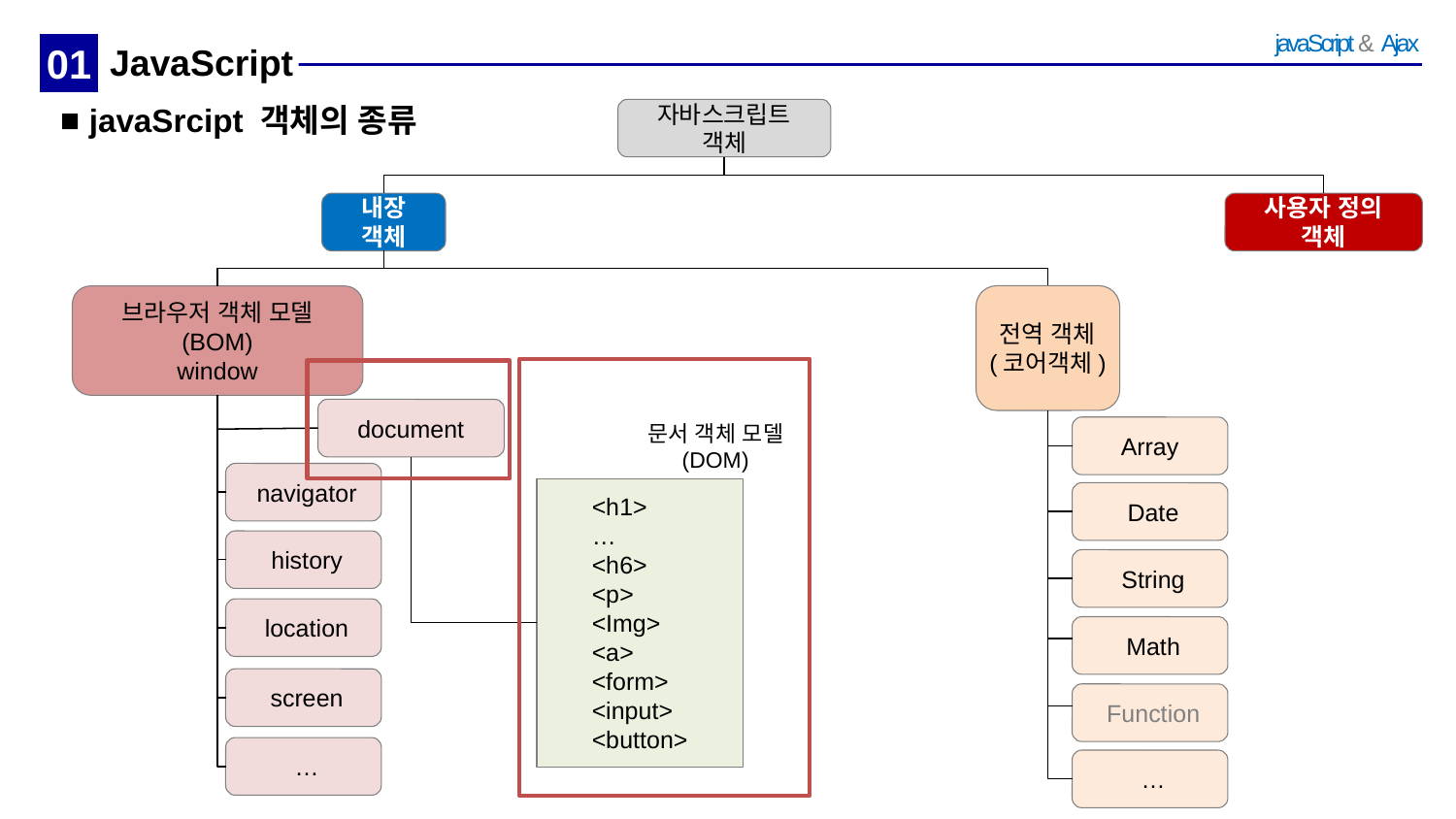

01
# JavaScript
javaSrcipt 객체의 종류
자바스크립트 객체
내장 객체
사용자 정의 객체
브라우저 객체 모델
(BOM)
window
전역 객체
(코어객체)

document
문서 객체 모델
(DOM)
Array
 navigator
<h1>
…
<h6>
<p>
<Img>
<a>
<form>
<input>
<button>
 Date
 history
 String
 location
 Math
 screen
 Function
 …
 …